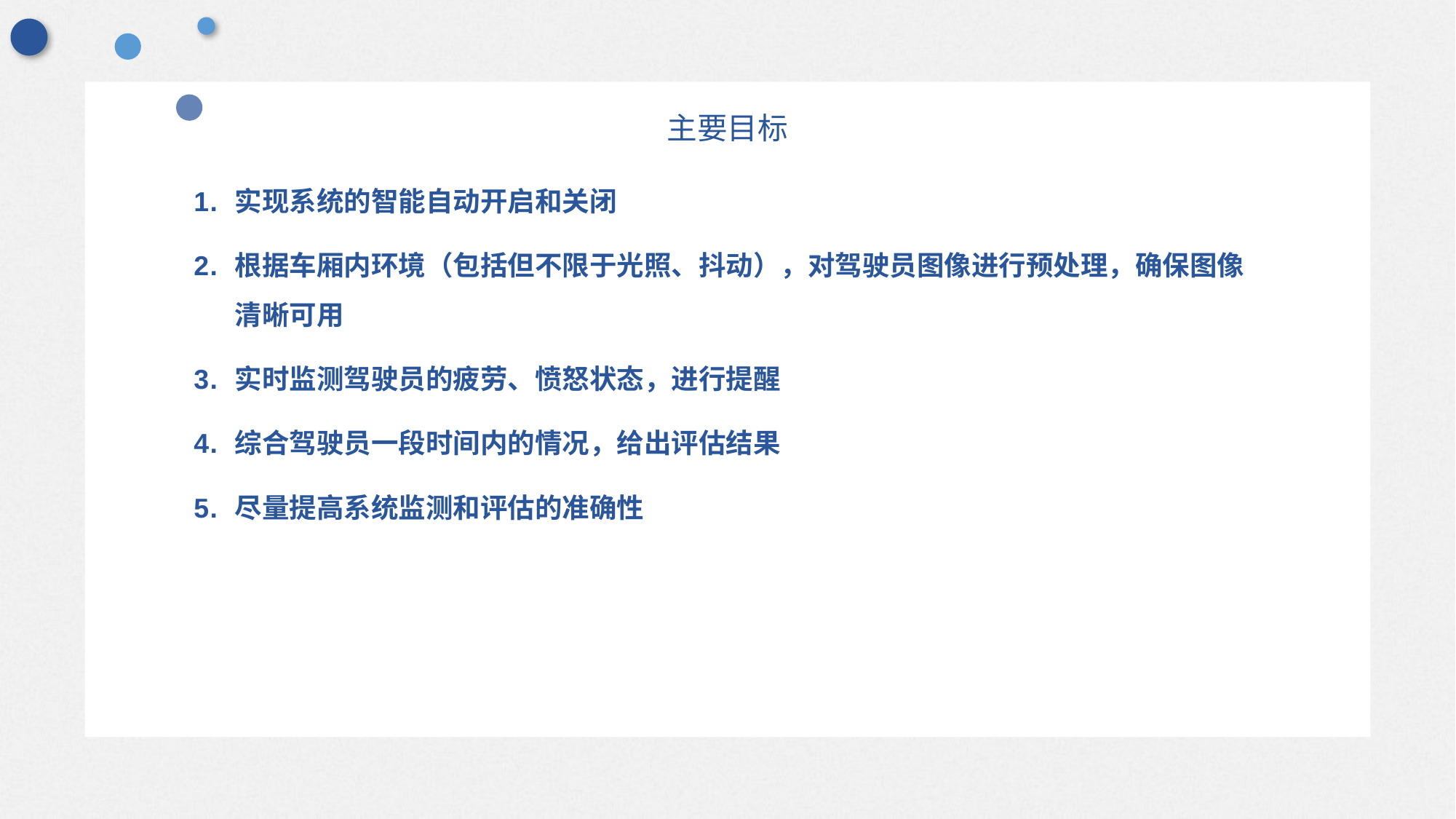

主要目标
实现系统的智能自动开启和关闭
根据车厢内环境（包括但不限于光照、抖动），对驾驶员图像进行预处理，确保图像清晰可用
实时监测驾驶员的疲劳、愤怒状态，进行提醒
综合驾驶员一段时间内的情况，给出评估结果
尽量提高系统监测和评估的准确性